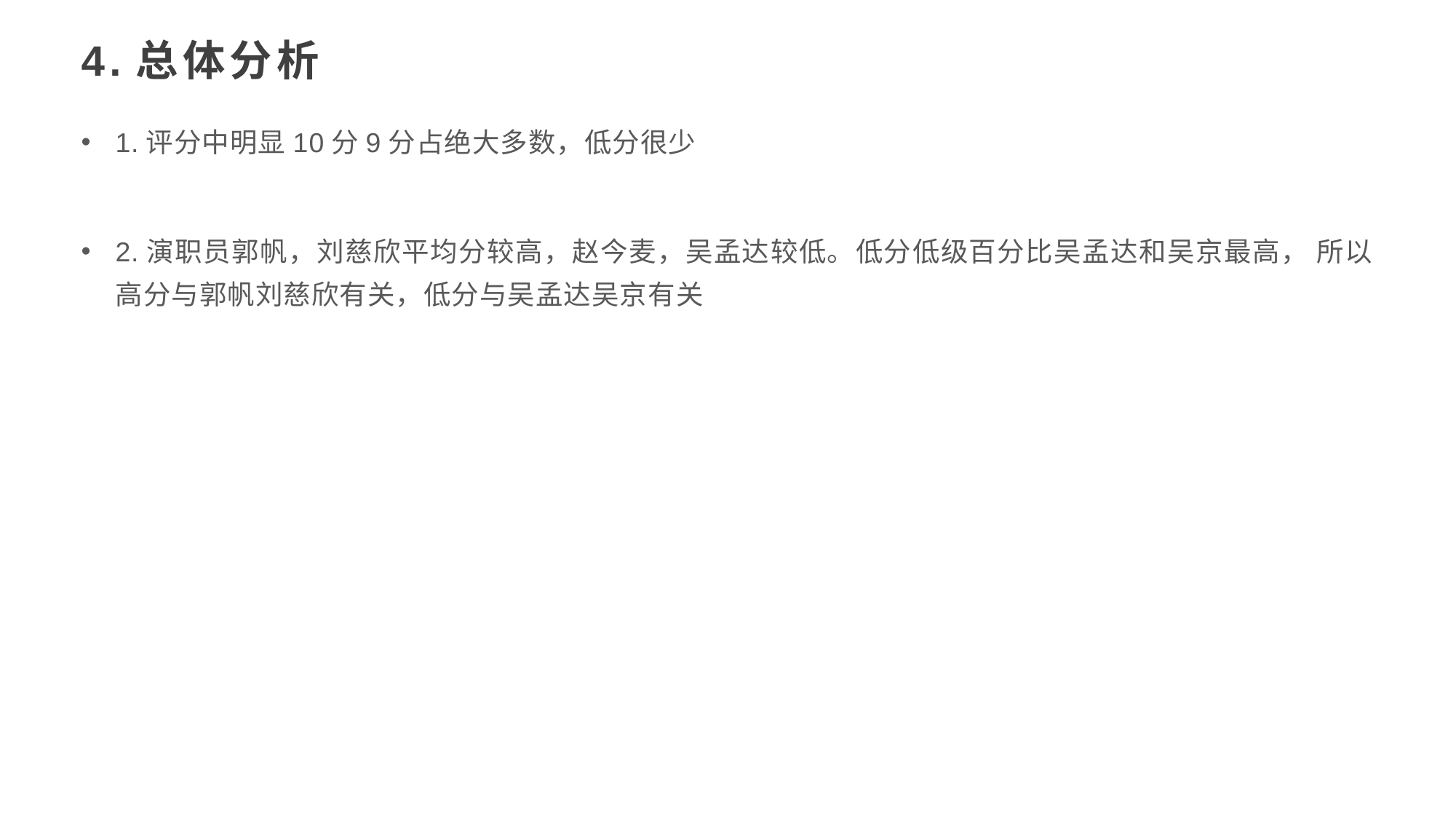

4.总体分析
1.评分中明显10分9分占绝大多数，低分很少

2.演职员郭帆，刘慈欣平均分较高，赵今麦，吴孟达较低。低分低级百分比吴孟达和吴京最高， 所以高分与郭帆刘慈欣有关，低分与吴孟达吴京有关